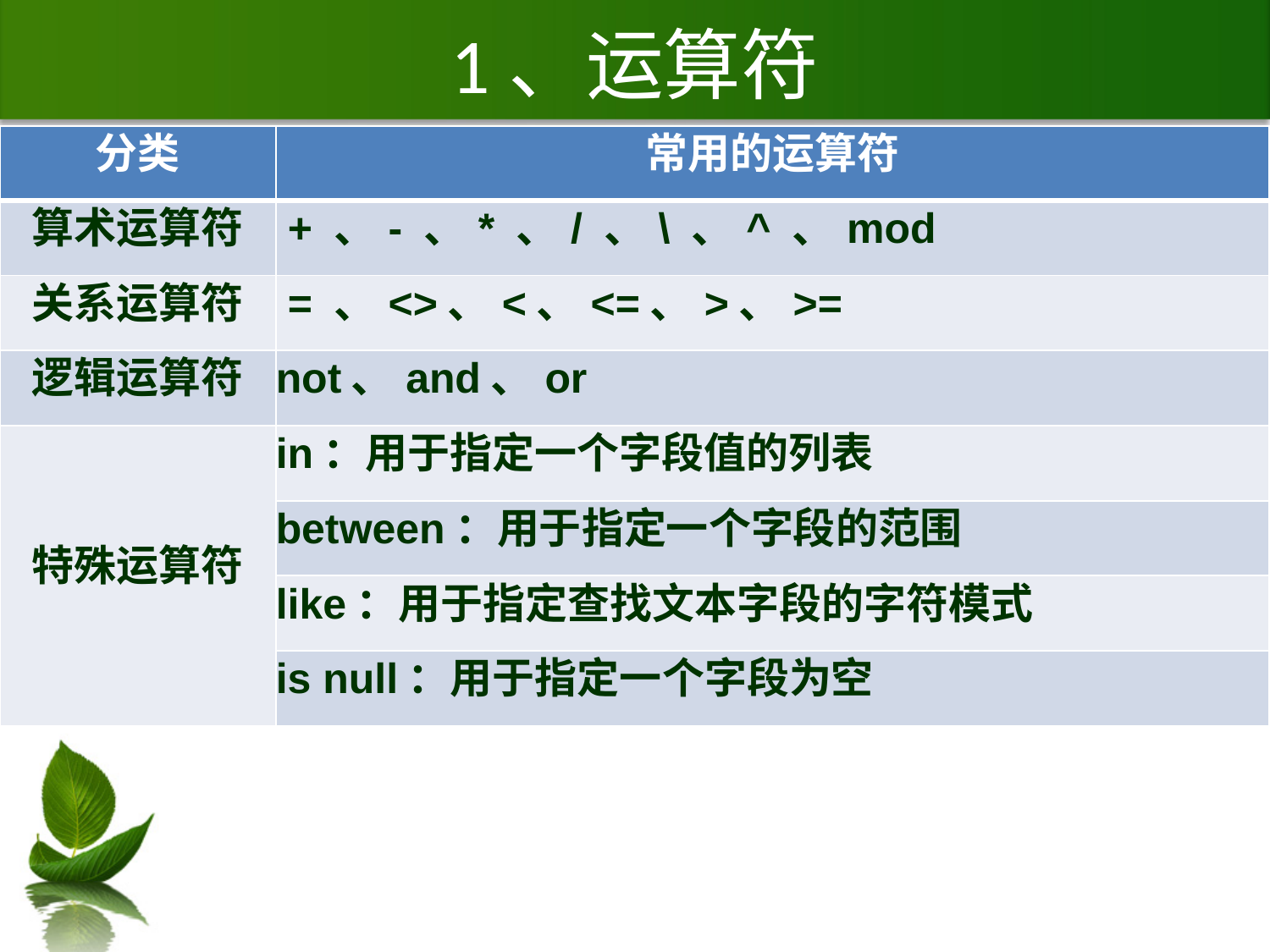

# 1、运算符
| 分类 | 常用的运算符 |
| --- | --- |
| 算术运算符 | + 、- 、\* 、/ 、\ 、^ 、mod |
| 关系运算符 | = 、<>、<、<=、>、>= |
| 逻辑运算符 | not、and、or |
| 特殊运算符 | in：用于指定一个字段值的列表 |
|  | between：用于指定一个字段的范围 |
|  | like：用于指定查找文本字段的字符模式 |
|  | is null：用于指定一个字段为空 |